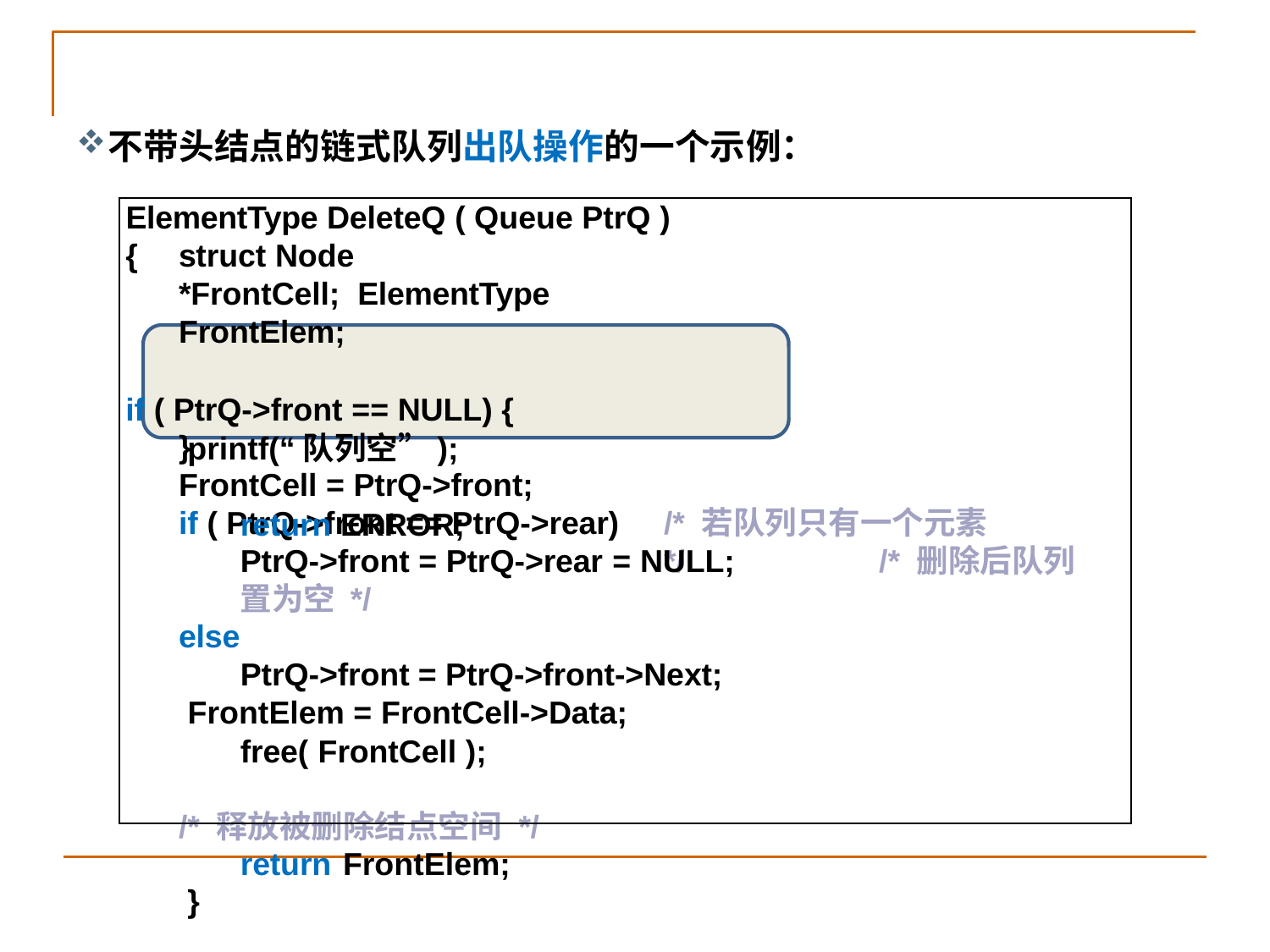

不带头结点的链式队列出队操作的一个示例：
ElementType DeleteQ ( Queue PtrQ )
{	struct Node	*FrontCell;  ElementType FrontElem;

if ( PtrQ->front == NULL) {
printf(“队列空”);	return ERROR;

}
FrontCell = PtrQ->front;
if ( PtrQ->front == PtrQ->rear)
/* 若队列只有一个元素 */
PtrQ->front = PtrQ->rear = NULL;	/* 删除后队列置为空 */
else
PtrQ->front = PtrQ->front->Next;  FrontElem = FrontCell->Data;
free( FrontCell );	/* 释放被删除结点空间 */
return	FrontElem;
}